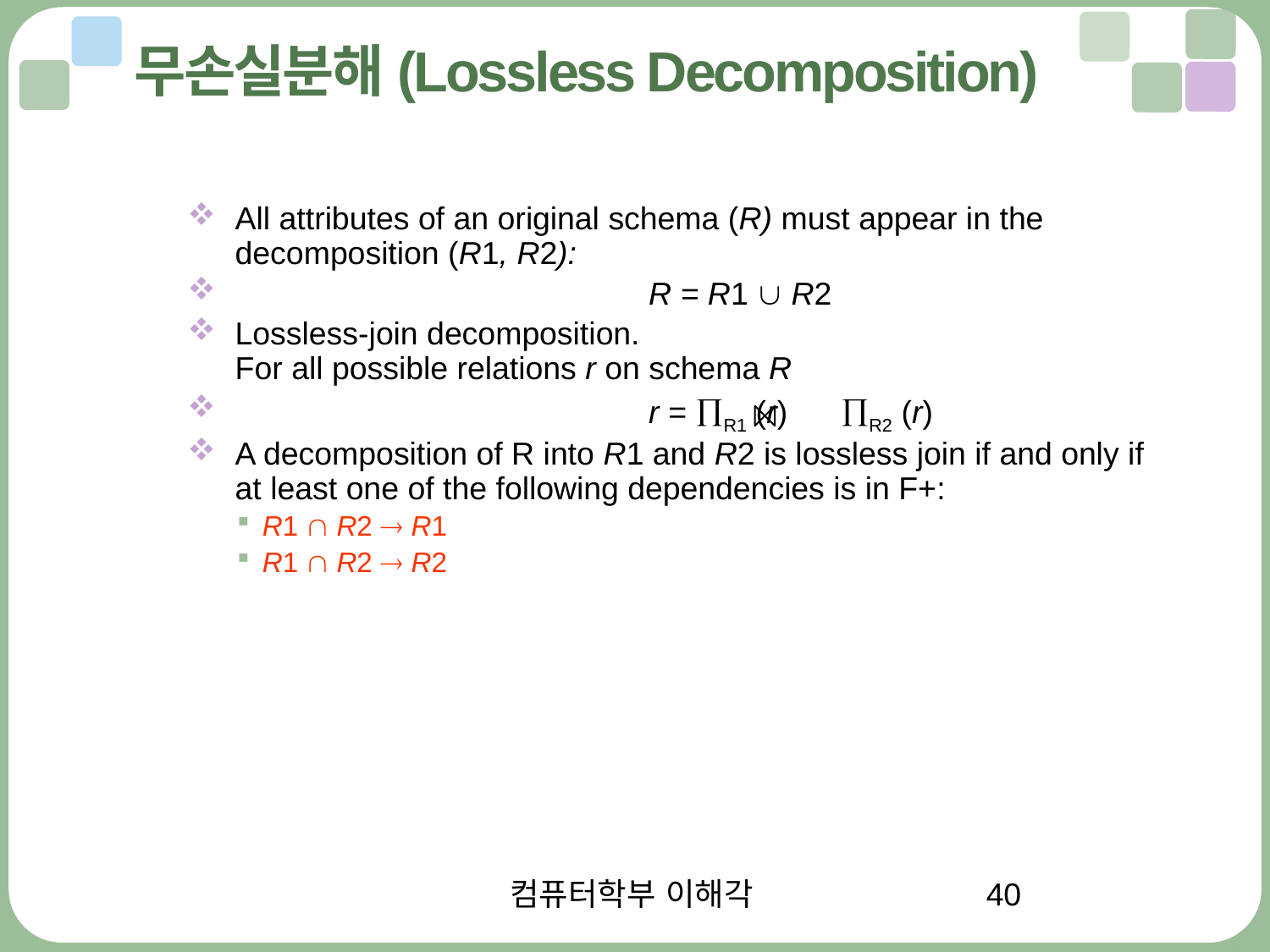

# 무손실분해(Lossless Decomposition)
All attributes of an original schema (R) must appear in the decomposition (R1, R2):
		R = R1 ∪ R2
Lossless-join decomposition.
For all possible relations r on schema R
		r = ∏R1 (r)      ∏R2 (r)
A decomposition of R into R1 and R2 is lossless join if and only if at least one of the following dependencies is in F+:
R1 ∩ R2 → R1
R1 ∩ R2 → R2

컴퓨터학부 이해각
40